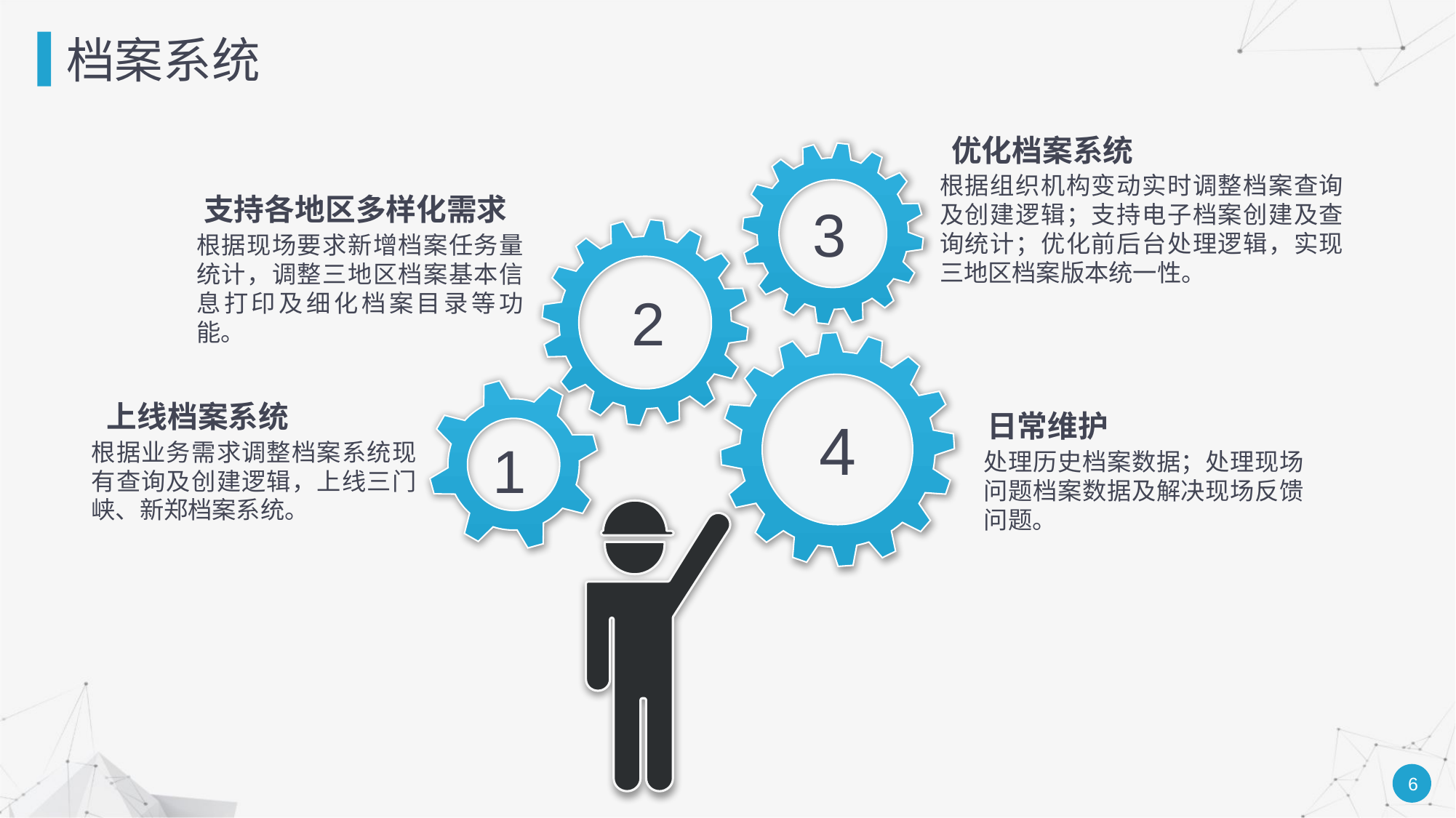

档案系统

优化档案系统

根据组织机构变动实时调整档案查询及创建逻辑；支持电子档案创建及查询统计；优化前后台处理逻辑，实现三地区档案版本统一性。
支持各地区多样化需求
3

根据现场要求新增档案任务量统计，调整三地区档案基本信息打印及细化档案目录等功能。
2

上线档案系统
日常维护
4
1
根据业务需求调整档案系统现有查询及创建逻辑，上线三门峡、新郑档案系统。
处理历史档案数据；处理现场问题档案数据及解决现场反馈问题。